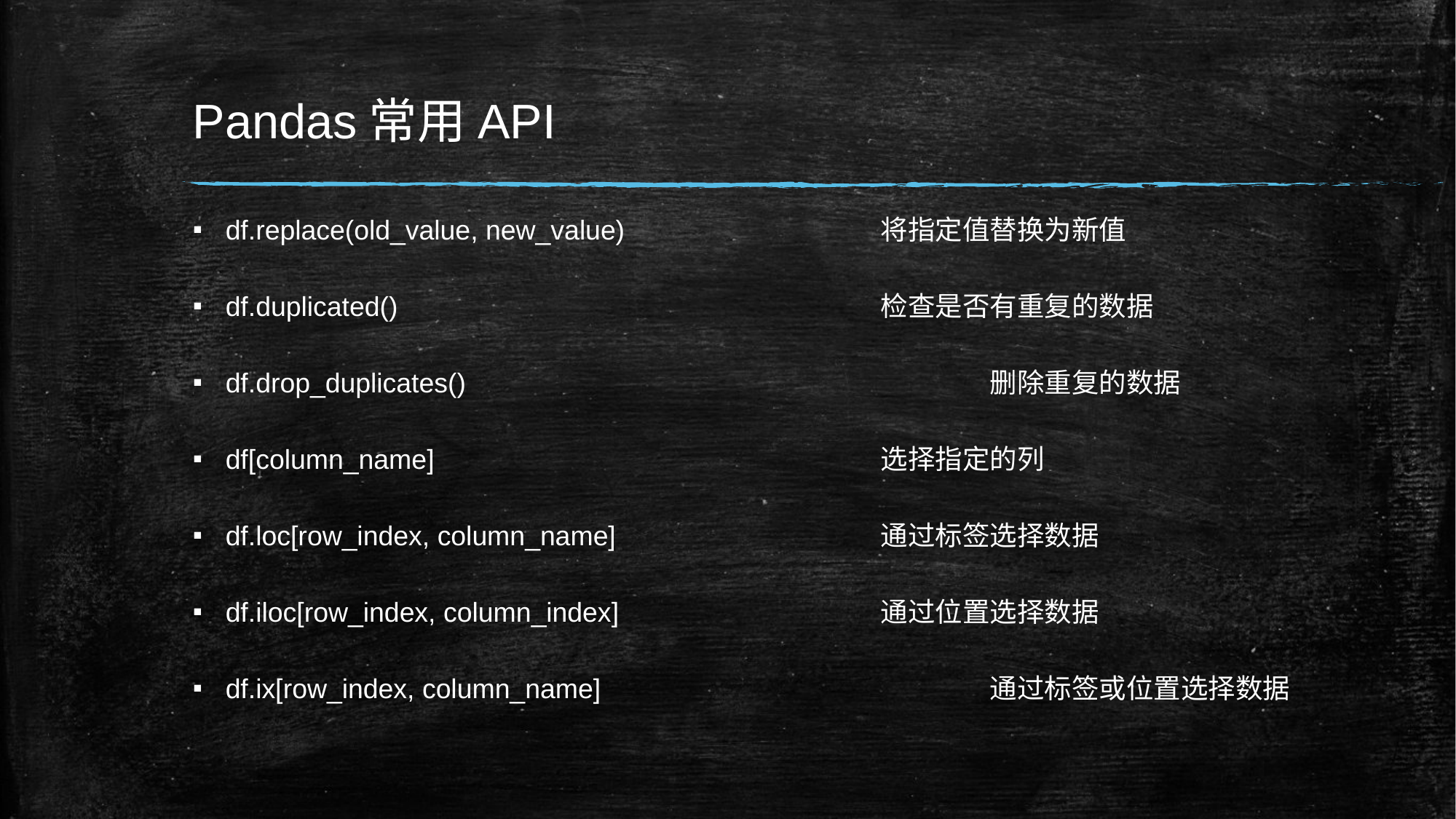

# Pandas常用API
df.replace(old_value, new_value)			将指定值替换为新值
df.duplicated()					检查是否有重复的数据
df.drop_duplicates()					删除重复的数据
df[column_name]					选择指定的列
df.loc[row_index, column_name]			通过标签选择数据
df.iloc[row_index, column_index]			通过位置选择数据
df.ix[row_index, column_name]				通过标签或位置选择数据